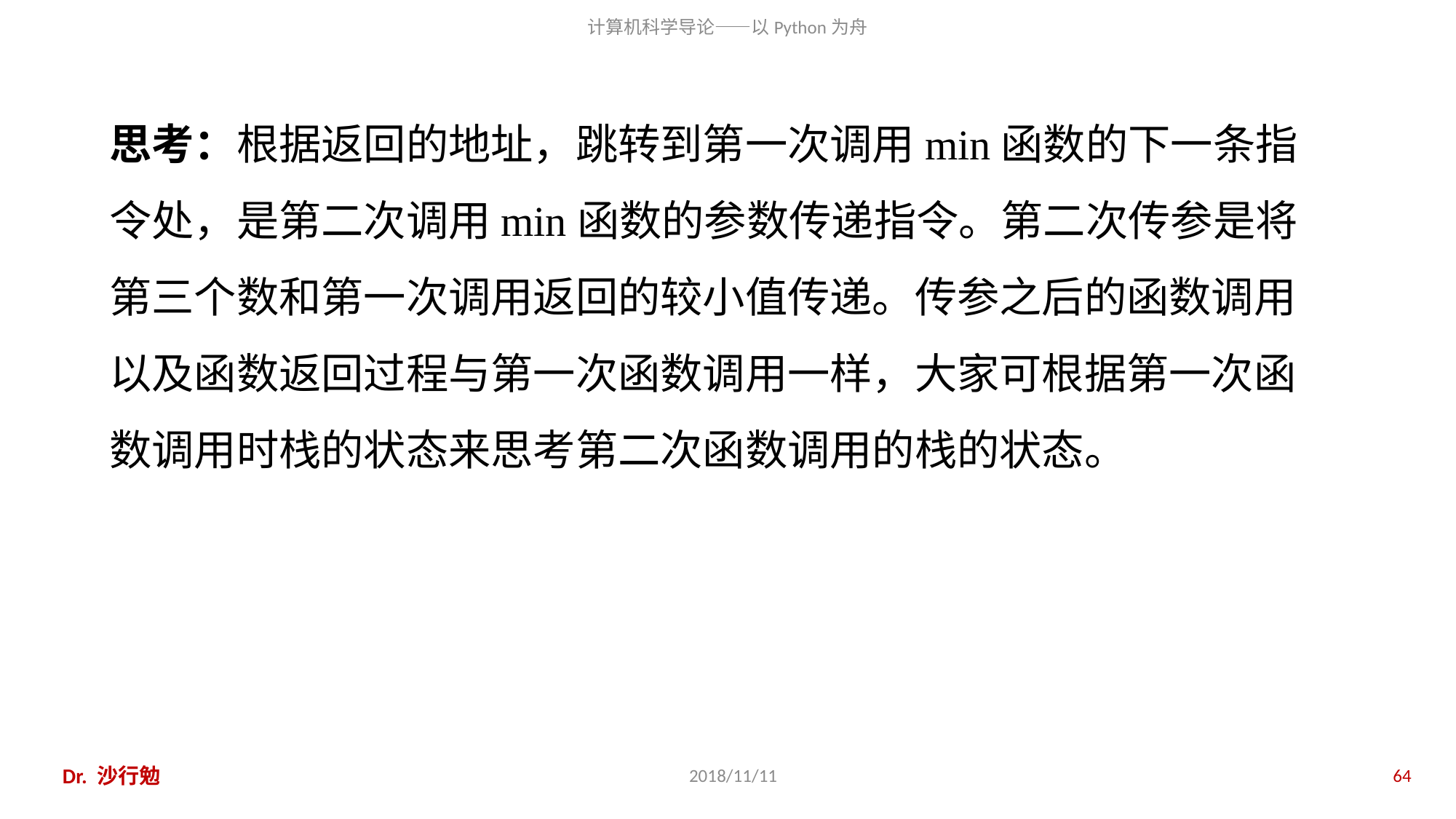

思考：根据返回的地址，跳转到第一次调用min函数的下一条指令处，是第二次调用min函数的参数传递指令。第二次传参是将第三个数和第一次调用返回的较小值传递。传参之后的函数调用以及函数返回过程与第一次函数调用一样，大家可根据第一次函数调用时栈的状态来思考第二次函数调用的栈的状态。

Dr. 沙行勉
2018/11/11
64